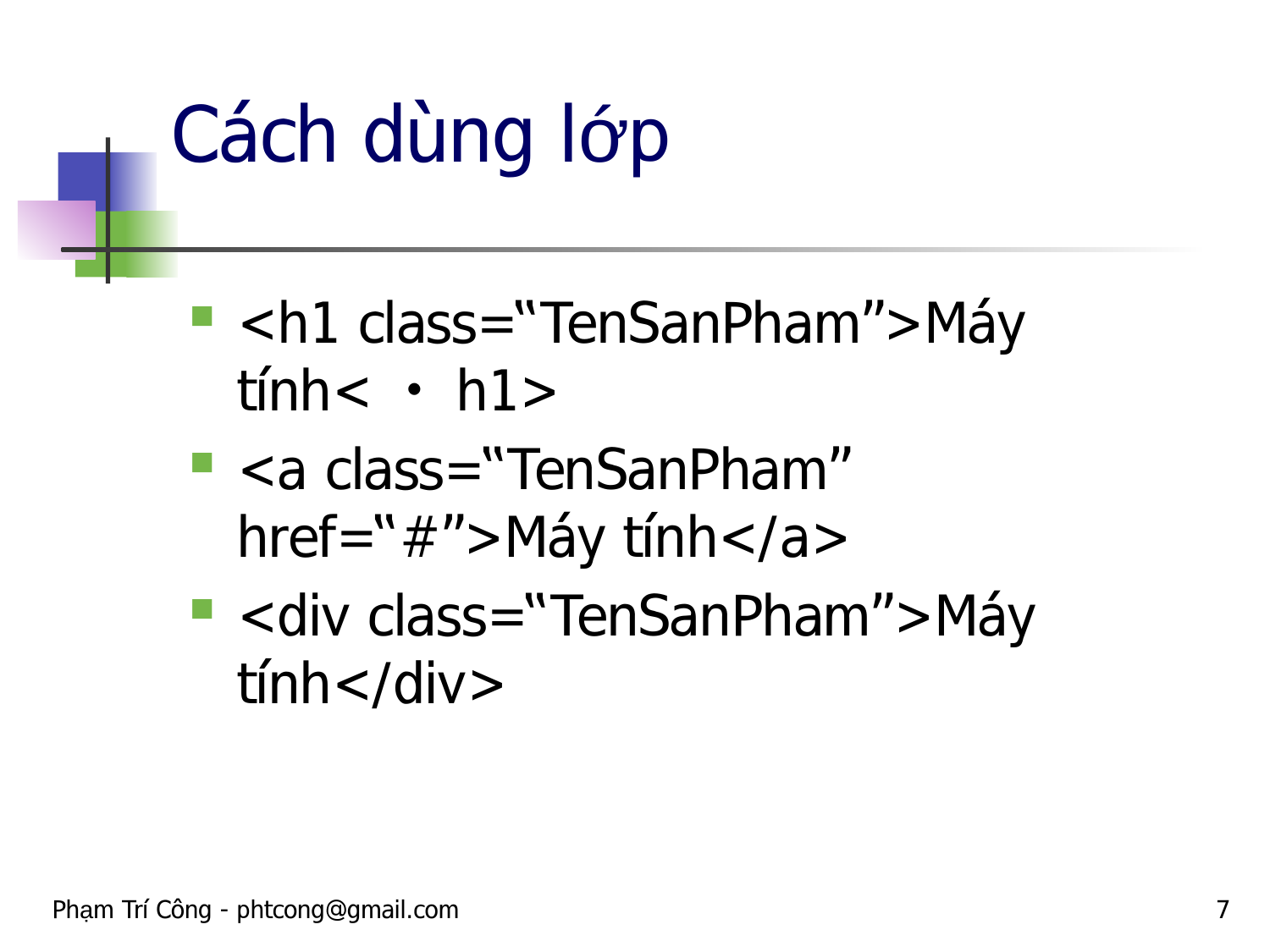

# Cách dùng lớp
<h1 class=“TenSanPham”>Máy tính<・h1>
<a class=“TenSanPham” href=“#”>Máy tính</a>
<div class=“TenSanPham”>Máy tính</div>

Phạm Trí Công - phtcong@gmail.com
7